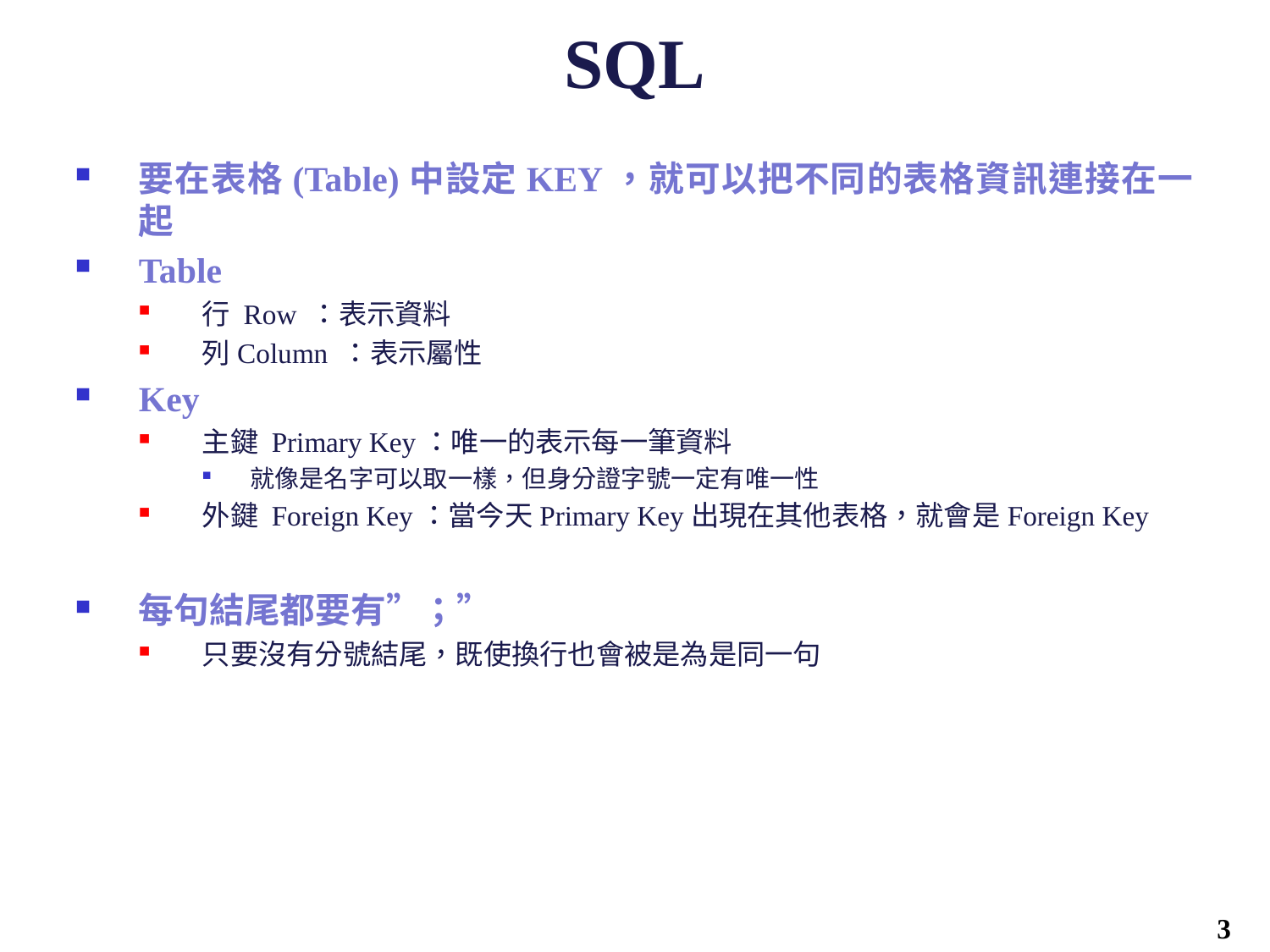

# SQL
要在表格(Table)中設定KEY，就可以把不同的表格資訊連接在一起
Table
行 Row ：表示資料
列Column ：表示屬性
Key
主鍵 Primary Key：唯一的表示每一筆資料
就像是名字可以取一樣，但身分證字號一定有唯一性
外鍵 Foreign Key：當今天Primary Key出現在其他表格，就會是Foreign Key

每句結尾都要有”；”
只要沒有分號結尾，既使換行也會被是為是同一句
 3